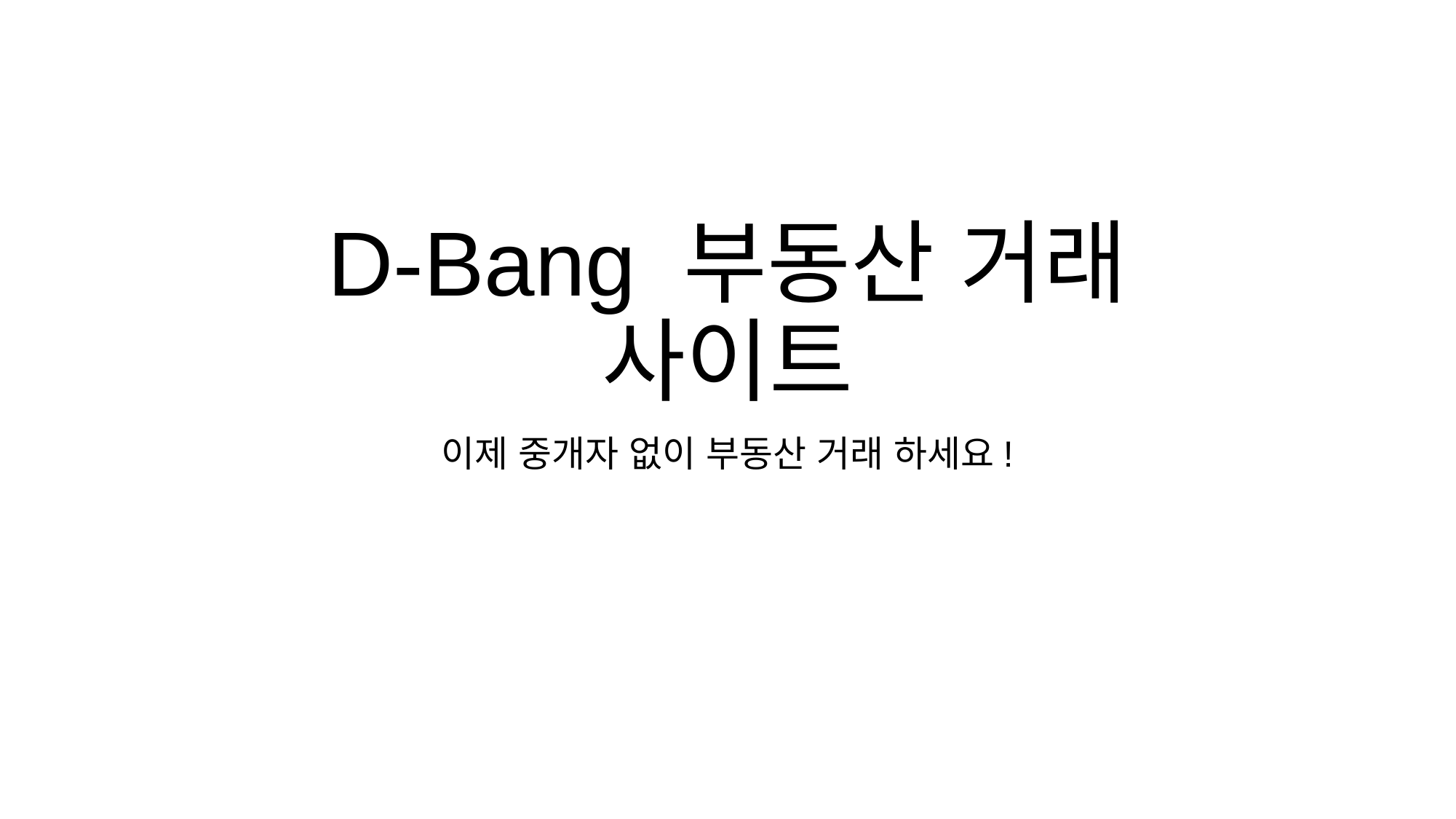

# D-Bang 부동산 거래 사이트
이제 중개자 없이 부동산 거래 하세요!